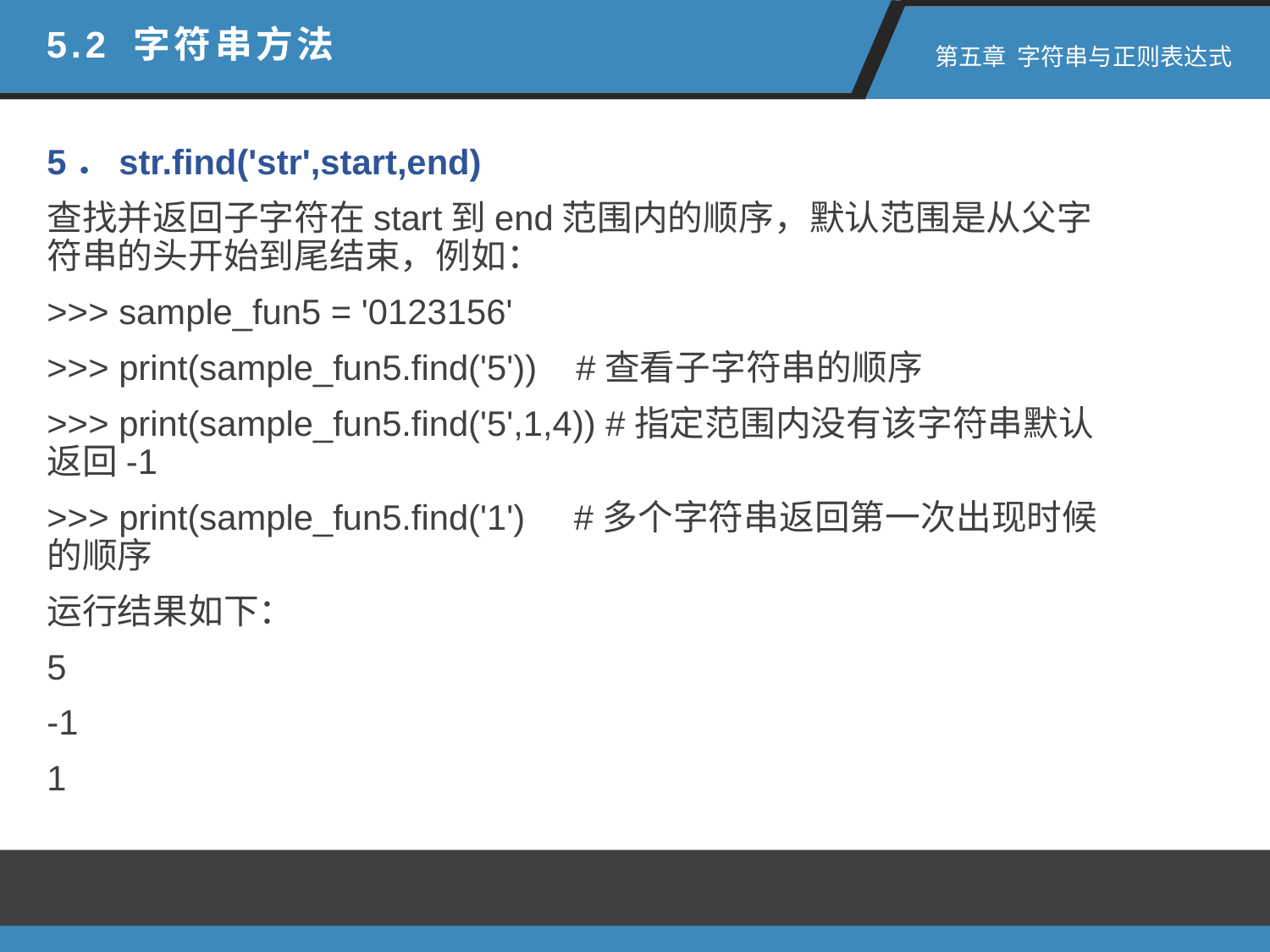

5.2 字符串方法
  第五章  字符串与正则表达式
5．str.find('str',start,end)
查找并返回子字符在start到end范围内的顺序，默认范围是从父字符串的头开始到尾结束，例如：
>>> sample_fun5 = '0123156'
>>> print(sample_fun5.find('5'))    #查看子字符串的顺序
>>> print(sample_fun5.find('5',1,4)) #指定范围内没有该字符串默认返回-1
>>> print(sample_fun5.find('1')     #多个字符串返回第一次出现时候的顺序
运行结果如下：
5
-1
1